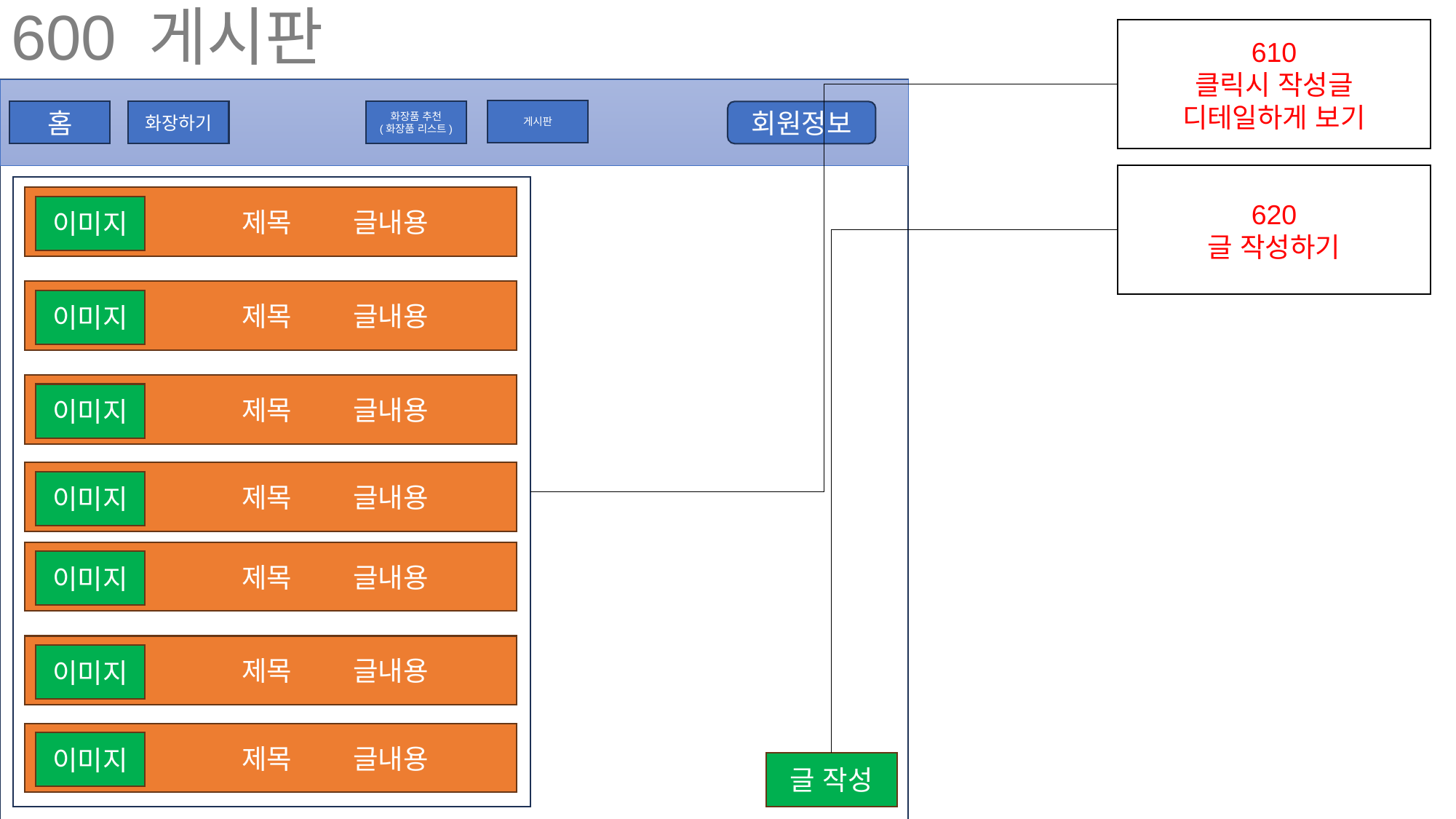

# 600 게시판
610
클릭시 작성글 디테일하게 보기

게시판
회원정보
화장품 추천
(화장품 리스트)
화장하기
홈
620
글 작성하기

                제목        글내용
이미지
                제목        글내용
이미지
                제목        글내용
이미지
                제목        글내용
이미지
                제목        글내용
이미지
                제목        글내용
이미지
                제목        글내용
이미지
글 작성